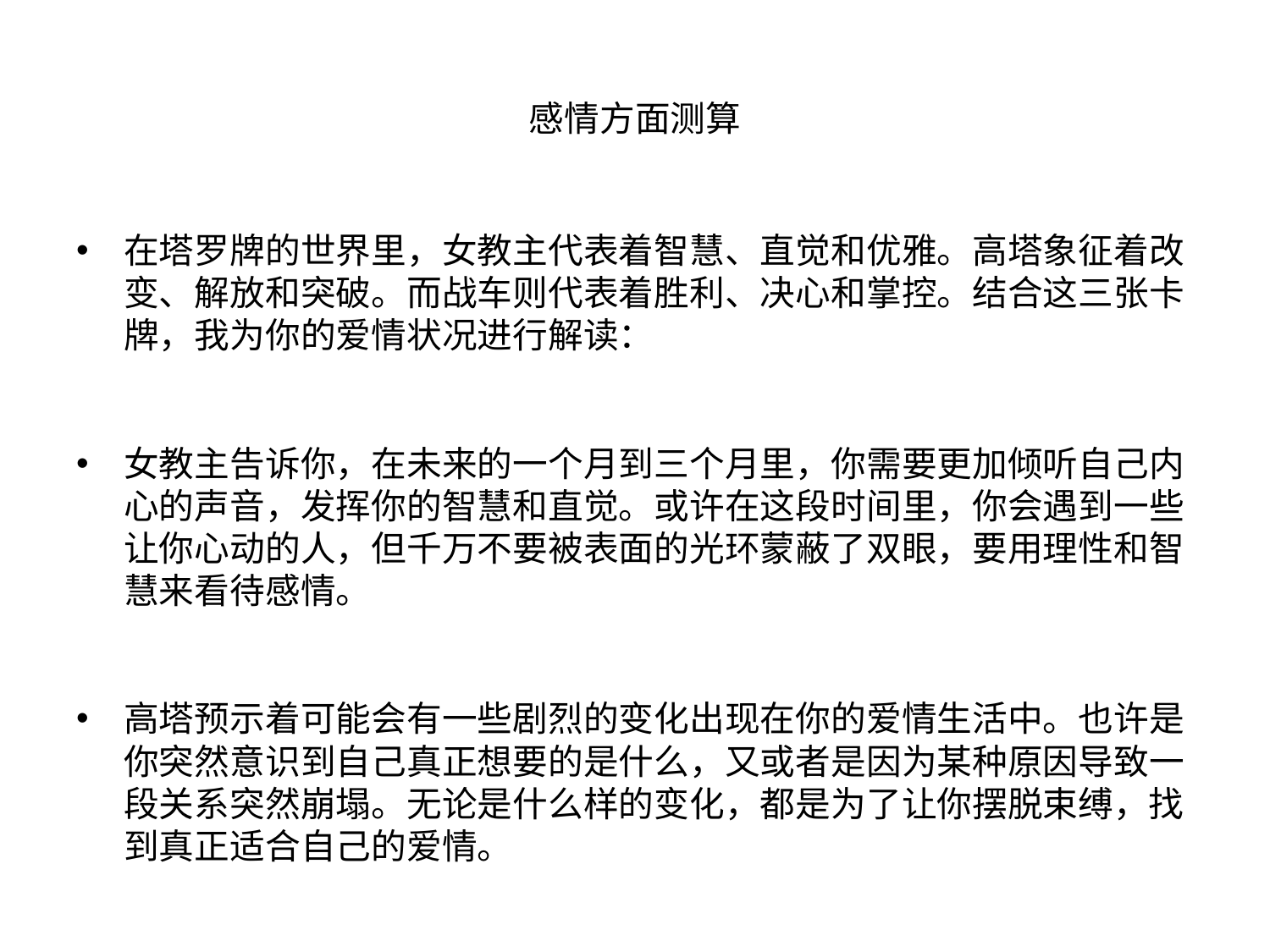

# 感情方面测算
在塔罗牌的世界里，女教主代表着智慧、直觉和优雅。高塔象征着改变、解放和突破。而战车则代表着胜利、决心和掌控。结合这三张卡牌，我为你的爱情状况进行解读：

女教主告诉你，在未来的一个月到三个月里，你需要更加倾听自己内心的声音，发挥你的智慧和直觉。或许在这段时间里，你会遇到一些让你心动的人，但千万不要被表面的光环蒙蔽了双眼，要用理性和智慧来看待感情。

高塔预示着可能会有一些剧烈的变化出现在你的爱情生活中。也许是你突然意识到自己真正想要的是什么，又或者是因为某种原因导致一段关系突然崩塌。无论是什么样的变化，都是为了让你摆脱束缚，找到真正适合自己的爱情。

战车代表着掌控和胜利，预示着在未来的日子里，你会变得更加坚定和果断。无论面对什么样的挑战和困难，你都能够勇往直前，取得最终的胜利。在爱情中，你将会展现出强大的决心和毅力，找到属于你的幸福。

综合这三张卡牌的含义，未来的一个月到三个月里，你将会经历一段充满变化和挑战的爱情旅程。重要的是要保持冷静、理性和勇气，相信自己的直觉和内心的声音。最终，你会找到属于自己的爱情，取得真正的胜利。加油！相信自己，一切都会变得更美好！